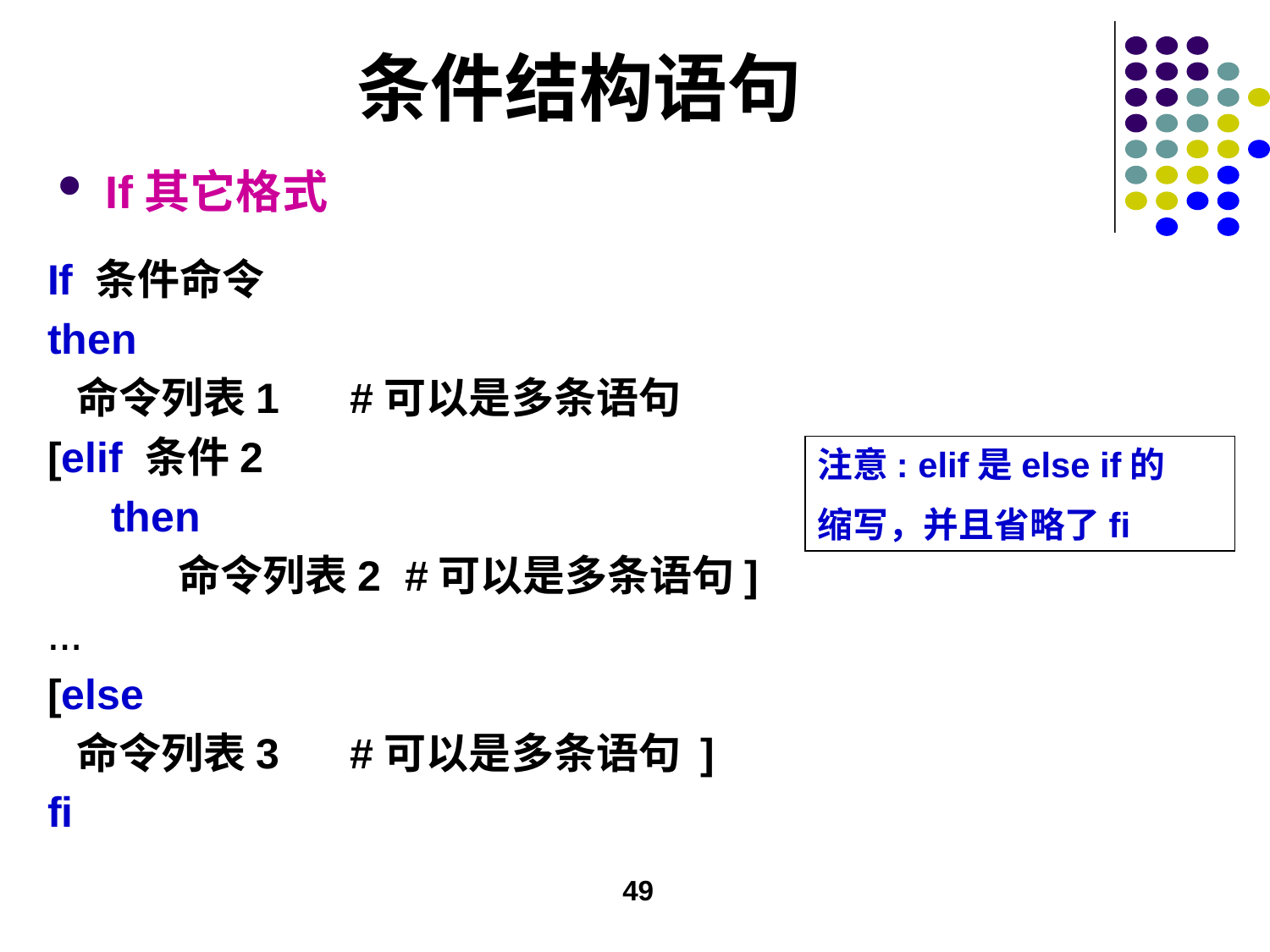

# 条件结构语句
If其它格式
If 条件命令
then
  命令列表1      #可以是多条语句
[elif 条件2
then
      命令列表2  #可以是多条语句]
…
[else
  命令列表3      #可以是多条语句 ]
fi
注意: elif是else if的
缩写，并且省略了fi
49